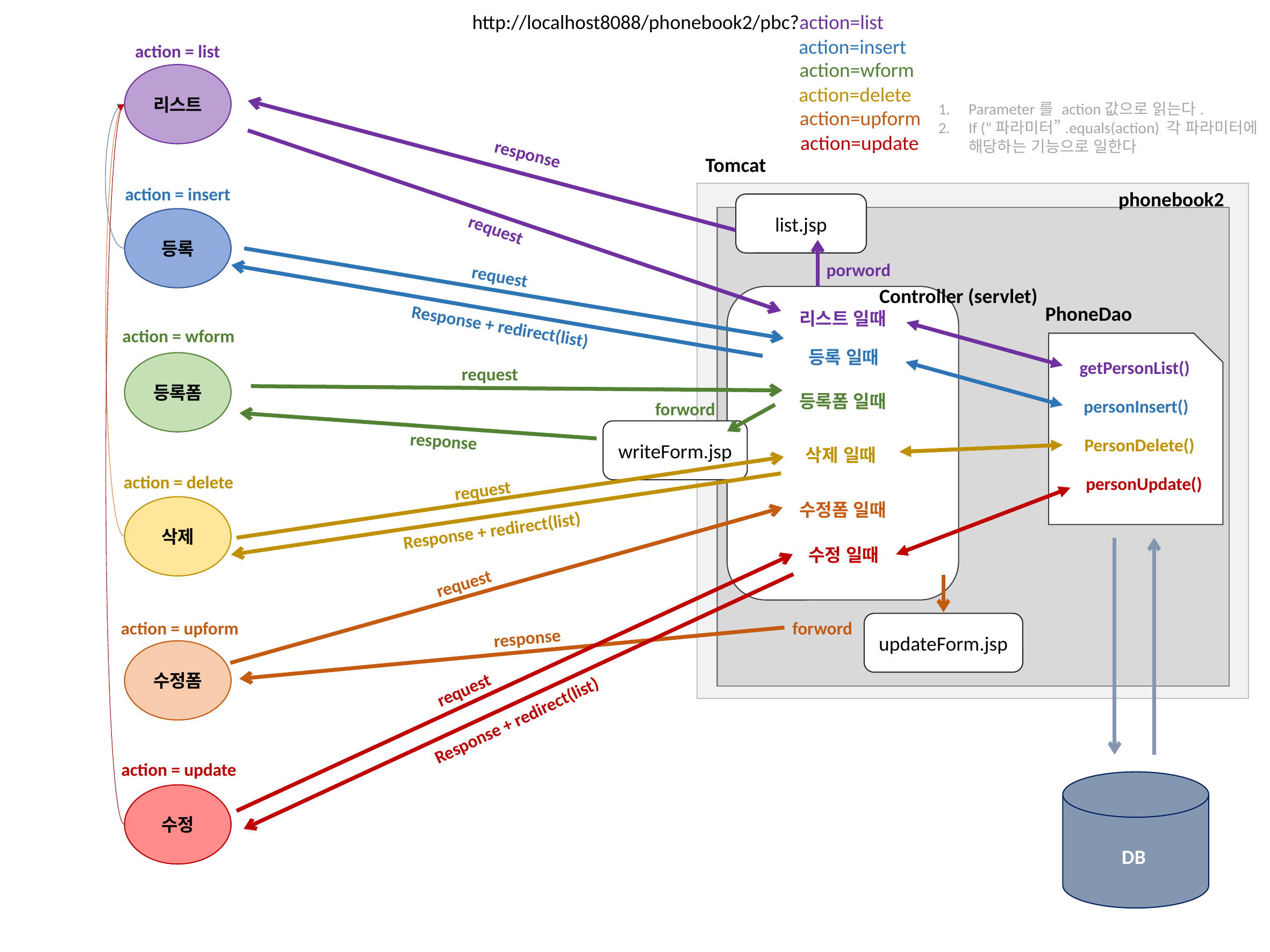

http://localhost8088/phonebook2/pbc?action=list
action=insert
action = list
action=wform
리스트
action=delete
Parameter를 action값으로 읽는다.
If (“파라미터”.equals(action) 각 파라미터에 해당하는 기능으로 일한다

action=upform
action=update
response
Tomcat
action = insert
phonebook2

list.jsp

등록
request
porword
request
Controller (servlet)

PhoneDao
리스트 일때
Response + redirect(list)
action = wform

등록 일때
getPersonList()
등록폼
request
등록폼 일때
personInsert()
forword
writeForm.jsp
response
PersonDelete()
삭제 일때
action = delete
personUpdate()
request
수정폼 일때
삭제
Response + redirect(list)
수정 일때
request
forword
action = upform
updateForm.jsp
response
수정폼
request
Response + redirect(list)
action = update

수정
DB